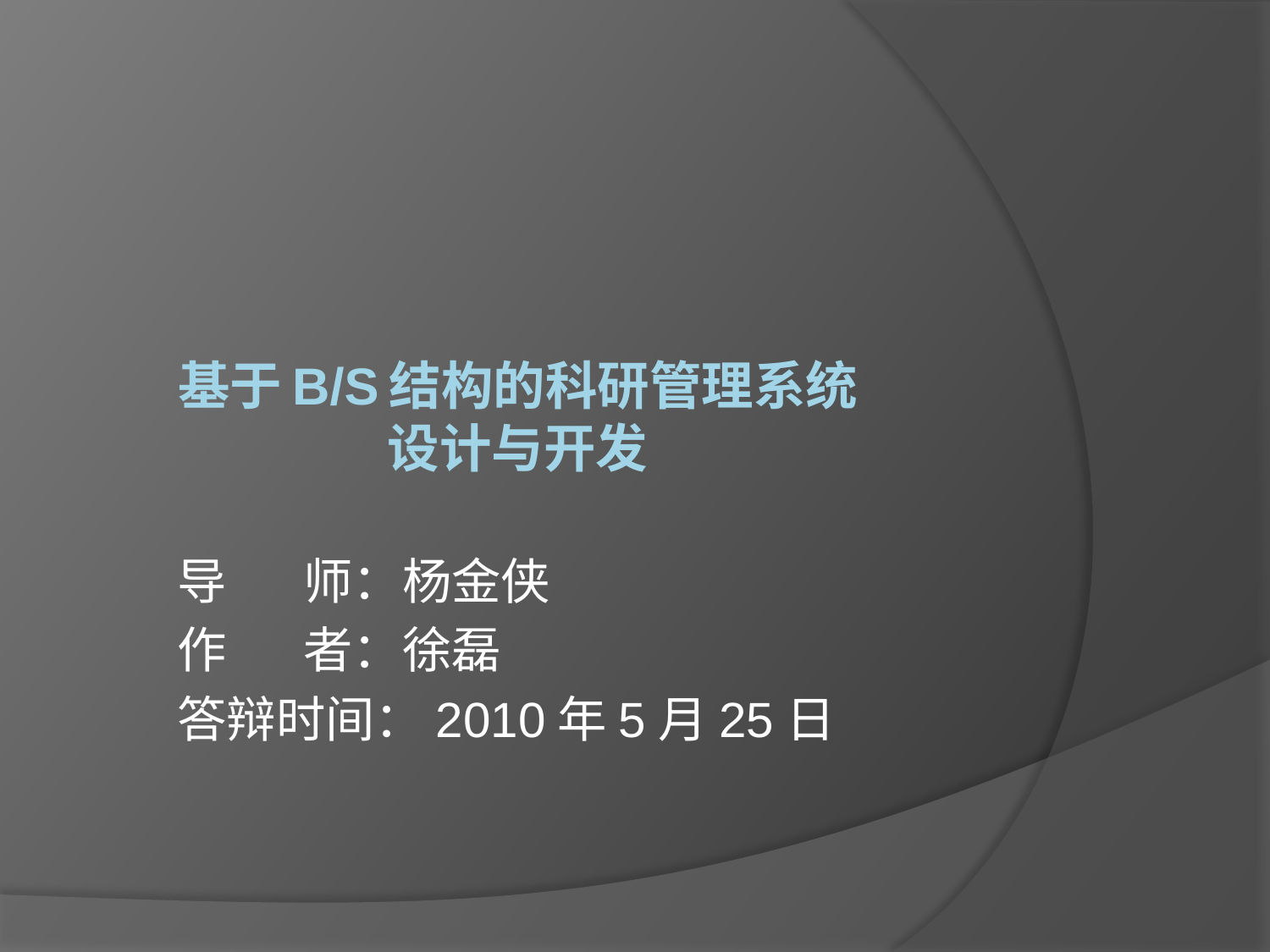

# 基于B/S结构的科研管理系统 设计与开发
导       师：杨金侠
作       者：徐磊
答辩时间：2010年5月25日